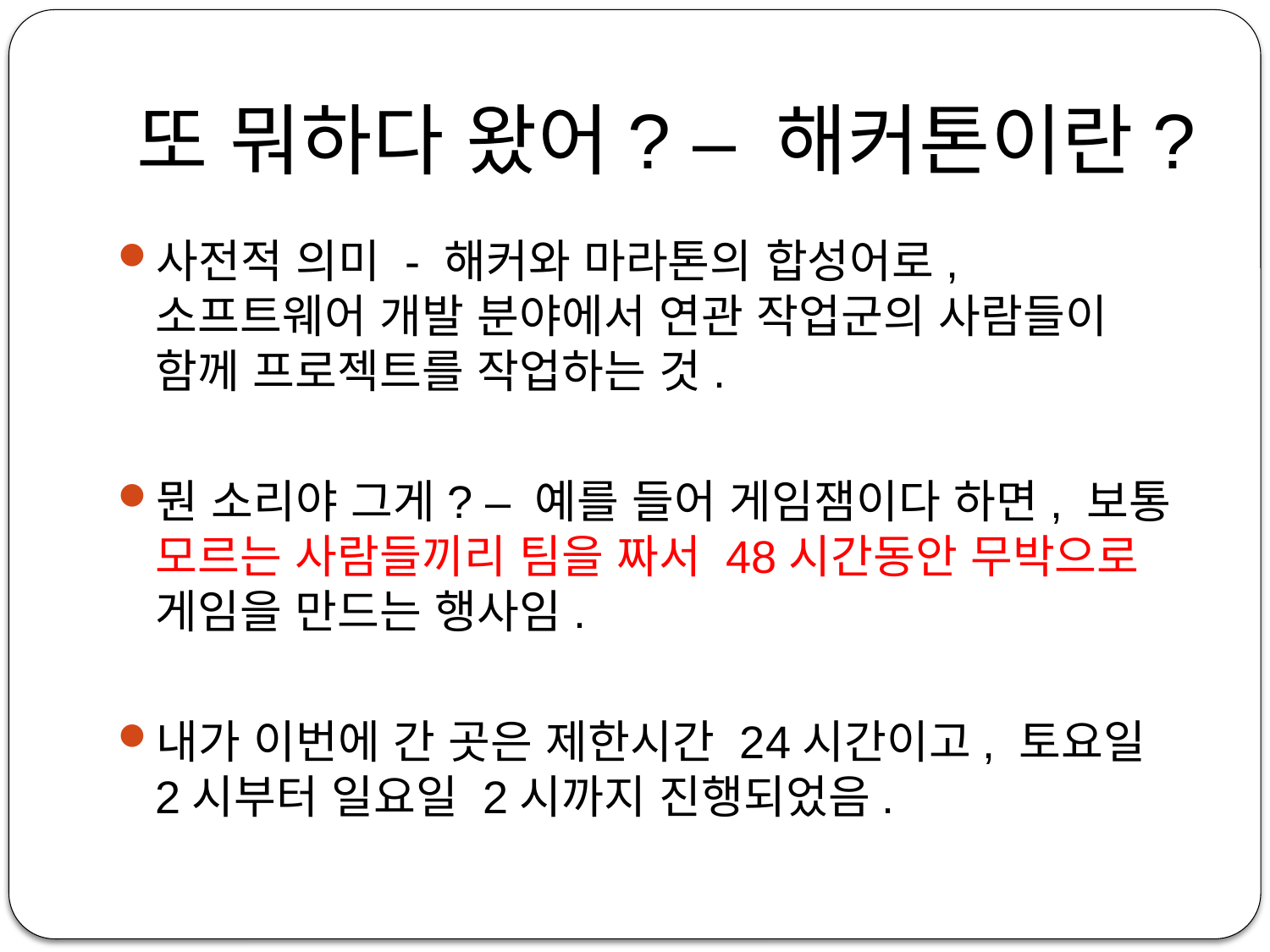

# 또 뭐하다 왔어? – 해커톤이란?
사전적 의미 - 해커와 마라톤의 합성어로, 소프트웨어 개발 분야에서 연관 작업군의 사람들이 함께 프로젝트를 작업하는 것.

뭔 소리야 그게? – 예를 들어 게임잼이다 하면, 보통 모르는 사람들끼리 팀을 짜서 48시간동안 무박으로 게임을 만드는 행사임.

내가 이번에 간 곳은 제한시간 24시간이고, 토요일 2시부터 일요일 2시까지 진행되었음.